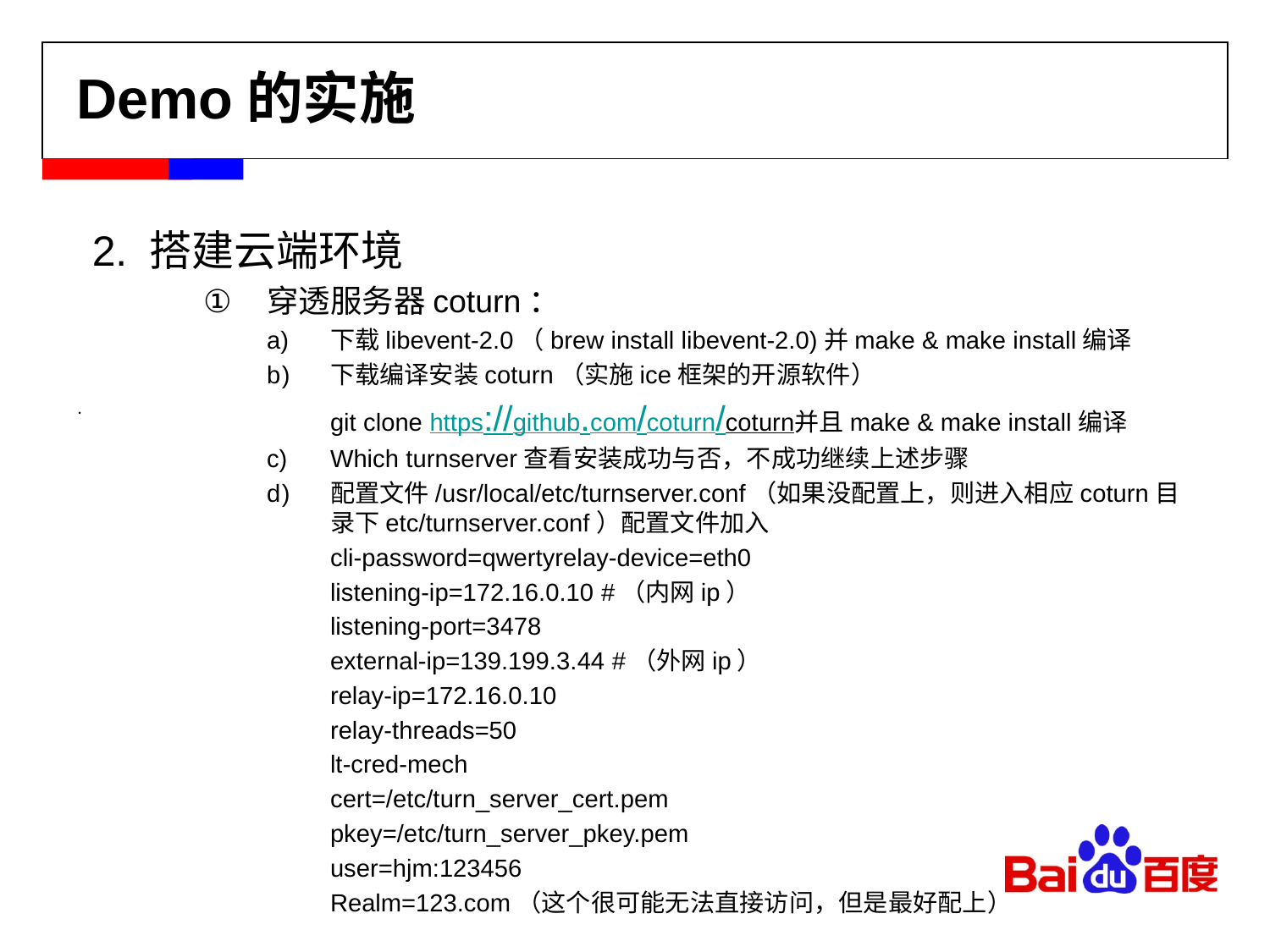

# Demo的实施
2. 搭建云端环境
穿透服务器coturn：
下载libevent-2.0（brew install libevent-2.0)并make & make install编译
下载编译安装coturn（实施ice框架的开源软件）
git clone https://github.com/coturn/coturn并且make & make install编译
Which turnserver查看安装成功与否，不成功继续上述步骤
配置文件/usr/local/etc/turnserver.conf（如果没配置上，则进入相应coturn目录下etc/turnserver.conf）配置文件加入
cli-password=qwertyrelay-device=eth0
listening-ip=172.16.0.10 #（内网ip）
listening-port=3478
external-ip=139.199.3.44 #（外网ip）
relay-ip=172.16.0.10
relay-threads=50
lt-cred-mech
cert=/etc/turn_server_cert.pem
pkey=/etc/turn_server_pkey.pem
user=hjm:123456
Realm=123.com（这个很可能无法直接访问，但是最好配上）
.